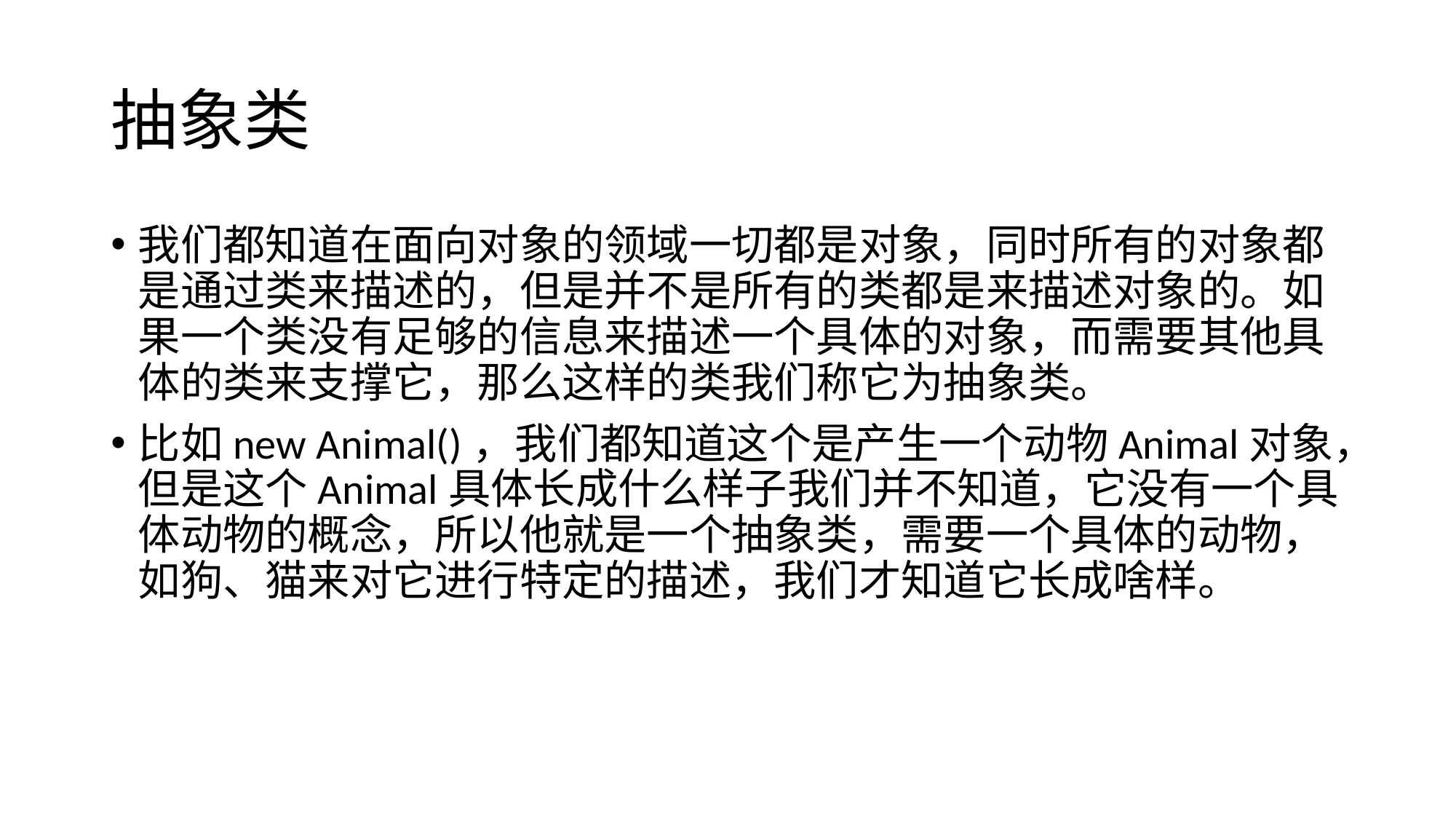

# 抽象类
我们都知道在面向对象的领域一切都是对象，同时所有的对象都是通过类来描述的，但是并不是所有的类都是来描述对象的。如果一个类没有足够的信息来描述一个具体的对象，而需要其他具体的类来支撑它，那么这样的类我们称它为抽象类。
比如new Animal()，我们都知道这个是产生一个动物Animal对象，但是这个Animal具体长成什么样子我们并不知道，它没有一个具体动物的概念，所以他就是一个抽象类，需要一个具体的动物，如狗、猫来对它进行特定的描述，我们才知道它长成啥样。